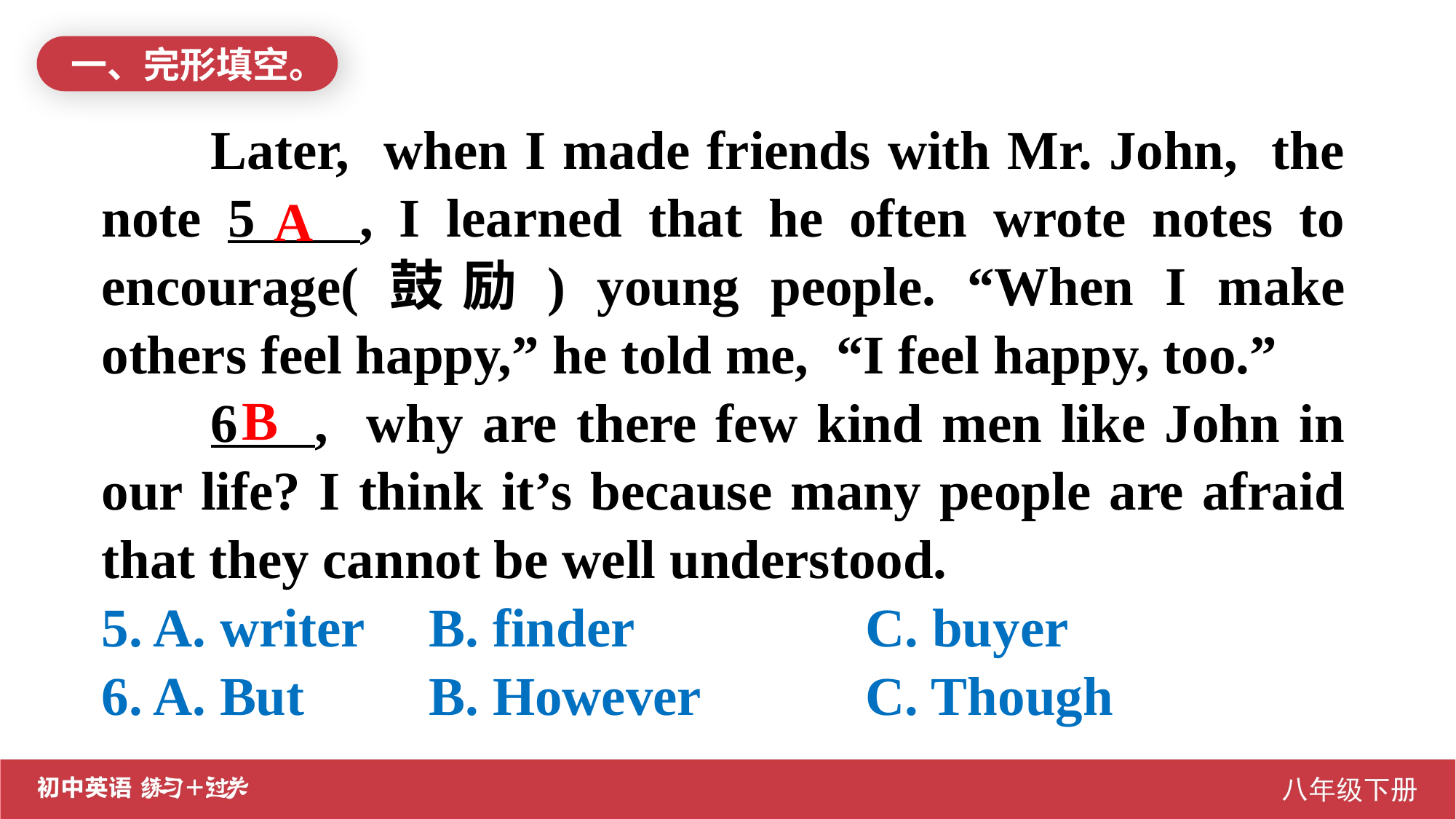

一、完形填空。
Later,  when I made friends with Mr. John,  the note 5    , I learned that he often wrote notes to encourage(鼓励) young people. “When I make others feel happy,” he told me,  “I feel happy, too.”
6    ,  why are there few kind men like John in our life? I think it’s because many people are afraid that they cannot be well understood.
5. A. writer	B. finder			C. buyer
6. A. But		B. However		C. Though

A
B